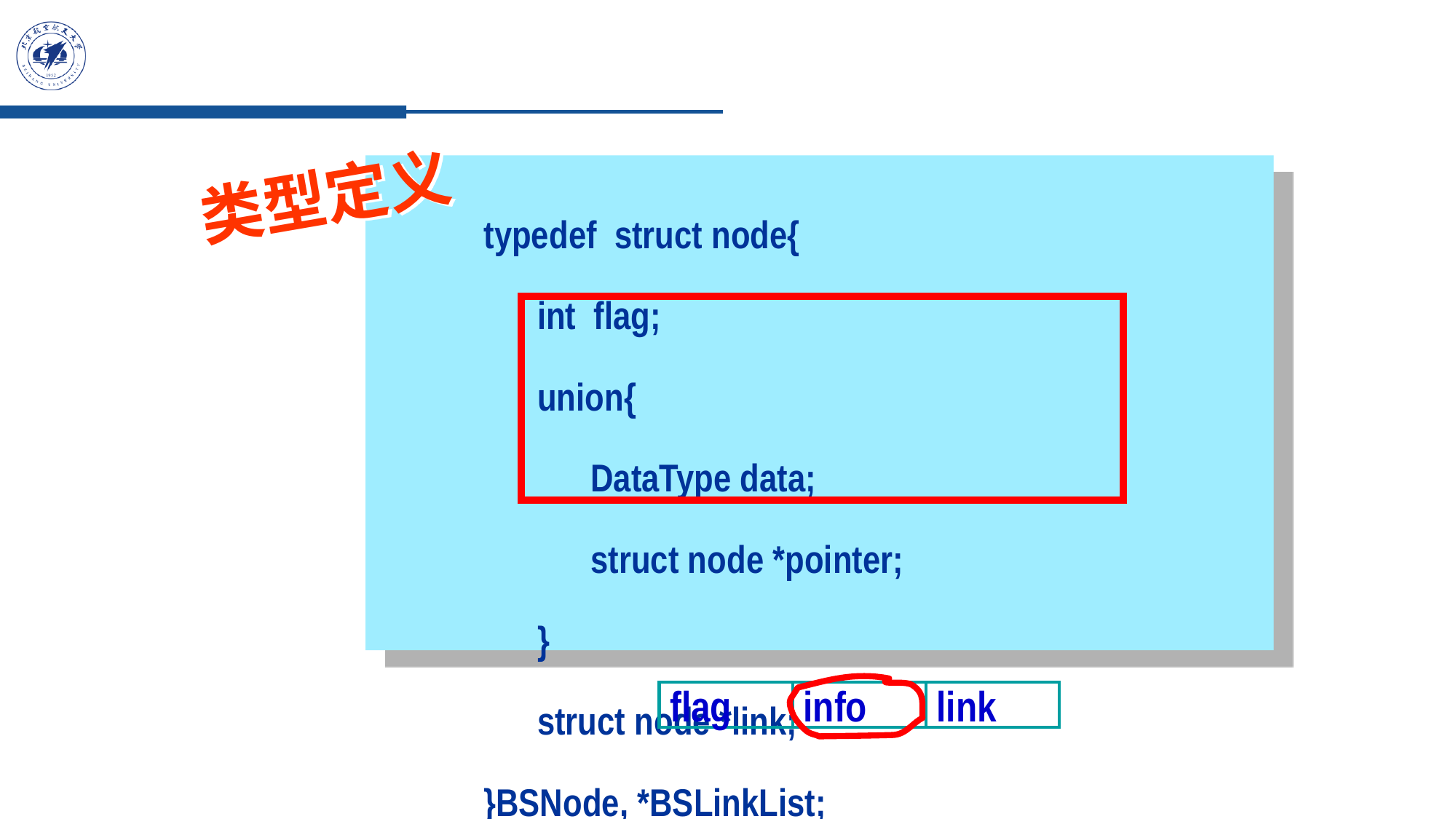

类型定义

typedef  struct node{
      int  flag;
      union{
            DataType data;
            struct node *pointer;
      }
      struct node *link;
}BSNode, *BSLinkList;

flag
info
link